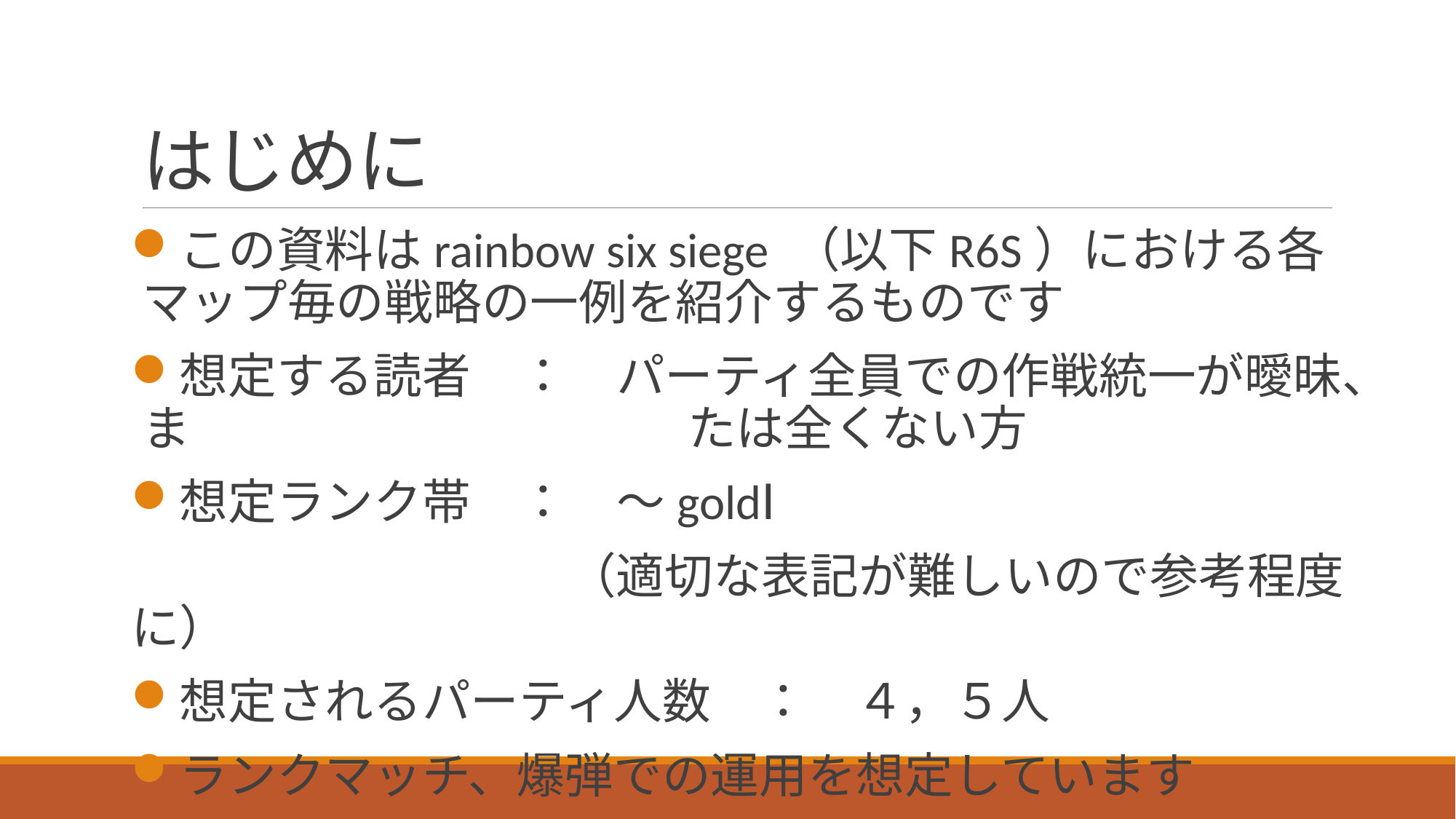

# はじめに
この資料はrainbow six siege （以下R6S）における各マップ毎の戦略の一例を紹介するものです
想定する読者　：　パーティ全員での作戦統一が曖昧、ま					たは全くない方
想定ランク帯　：　～goldⅠ
				（適切な表記が難しいので参考程度に）
想定されるパーティ人数　：　４，５人
ランクマッチ、爆弾での運用を想定しています